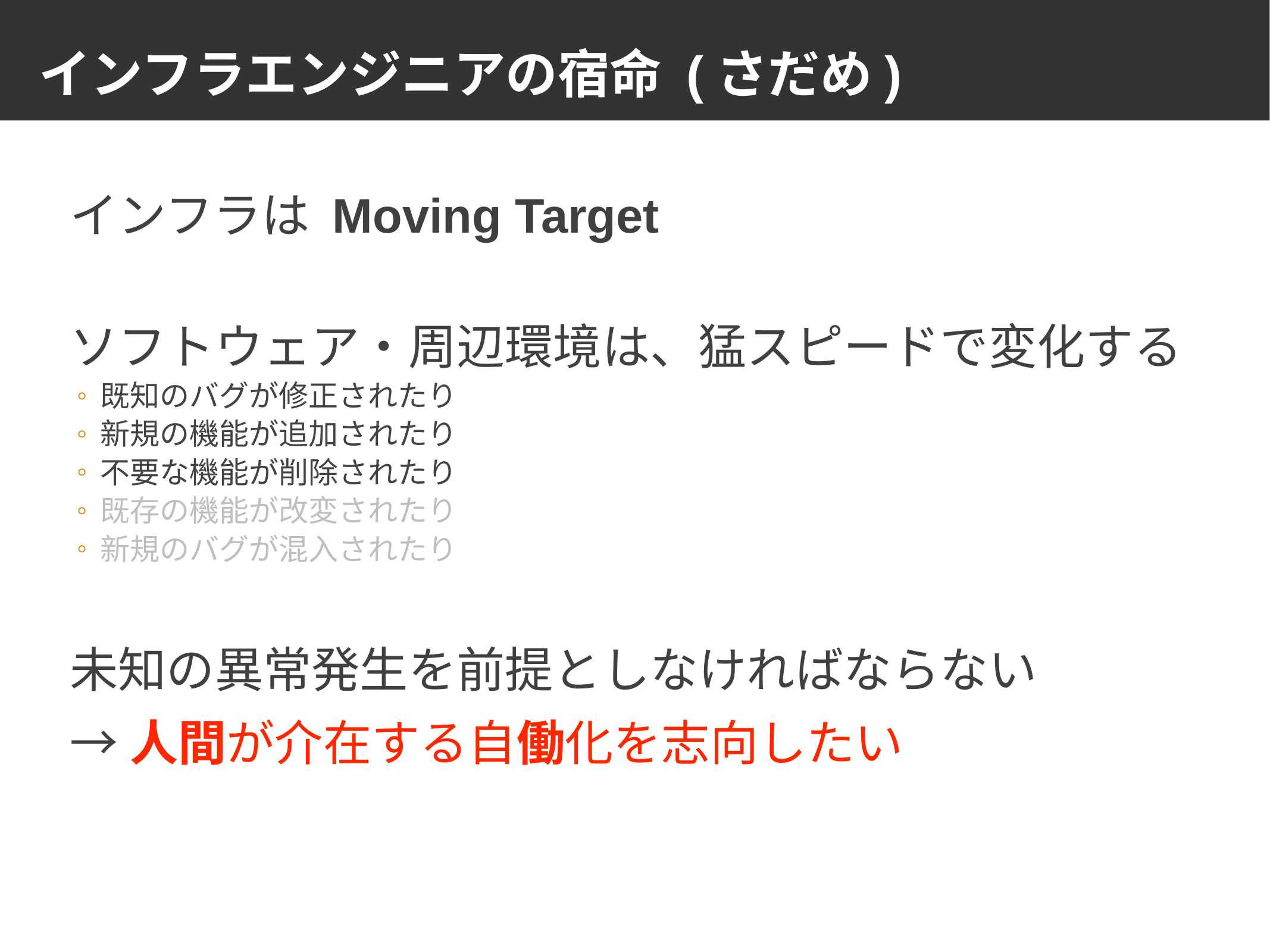

# インフラエンジニアの宿命 (さだめ)
インフラは Moving Target

ソフトウェア・周辺環境は、猛スピードで変化する
既知のバグが修正されたり
新規の機能が追加されたり
不要な機能が削除されたり
既存の機能が改変されたり
新規のバグが混入されたり

未知の異常発生を前提としなければならない
→人間が介在する自働化を志向したい